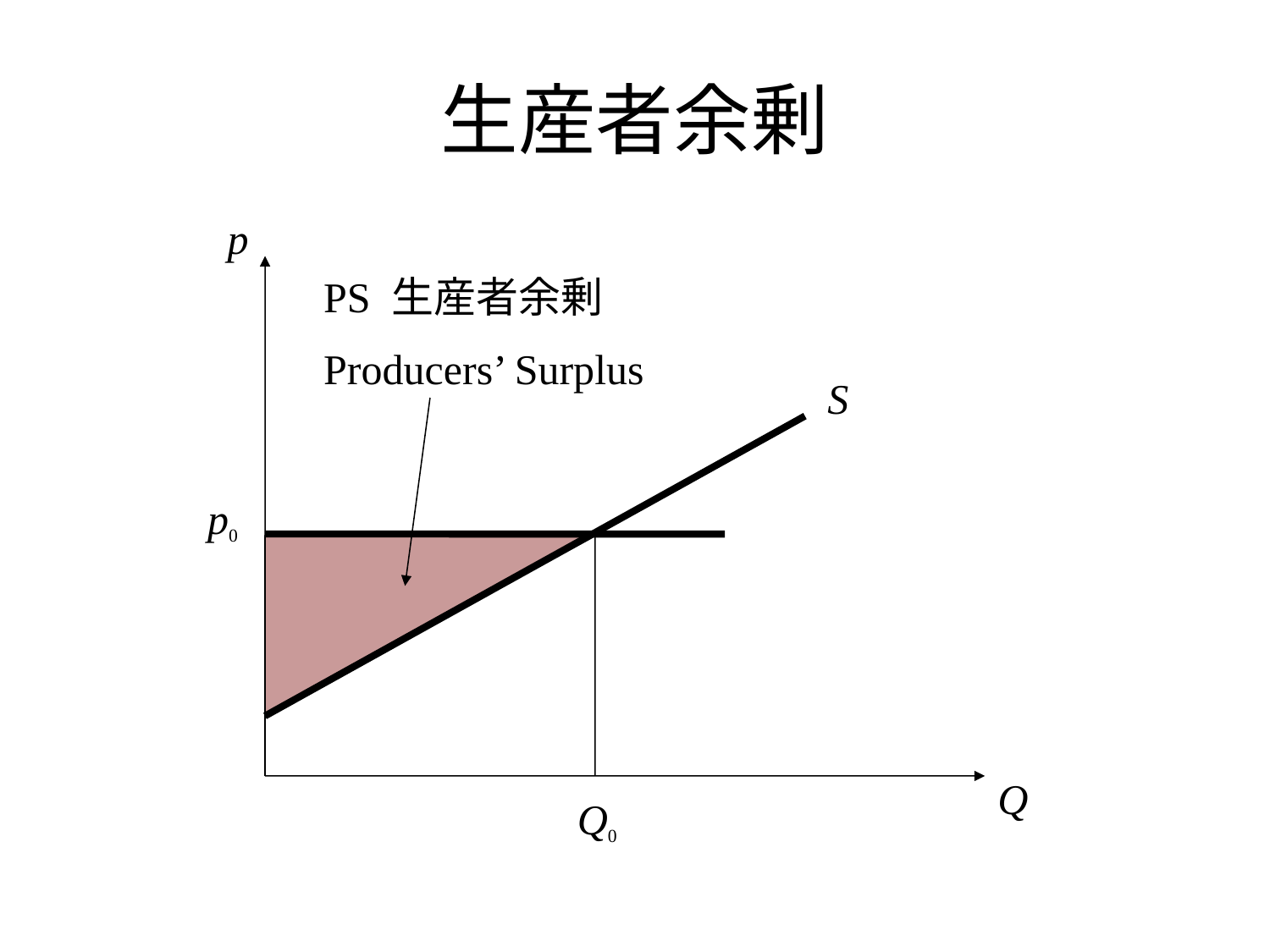

# 生産者余剰
p

PS 生産者余剰
Producers’ Surplus
S

p0

Q

Q0